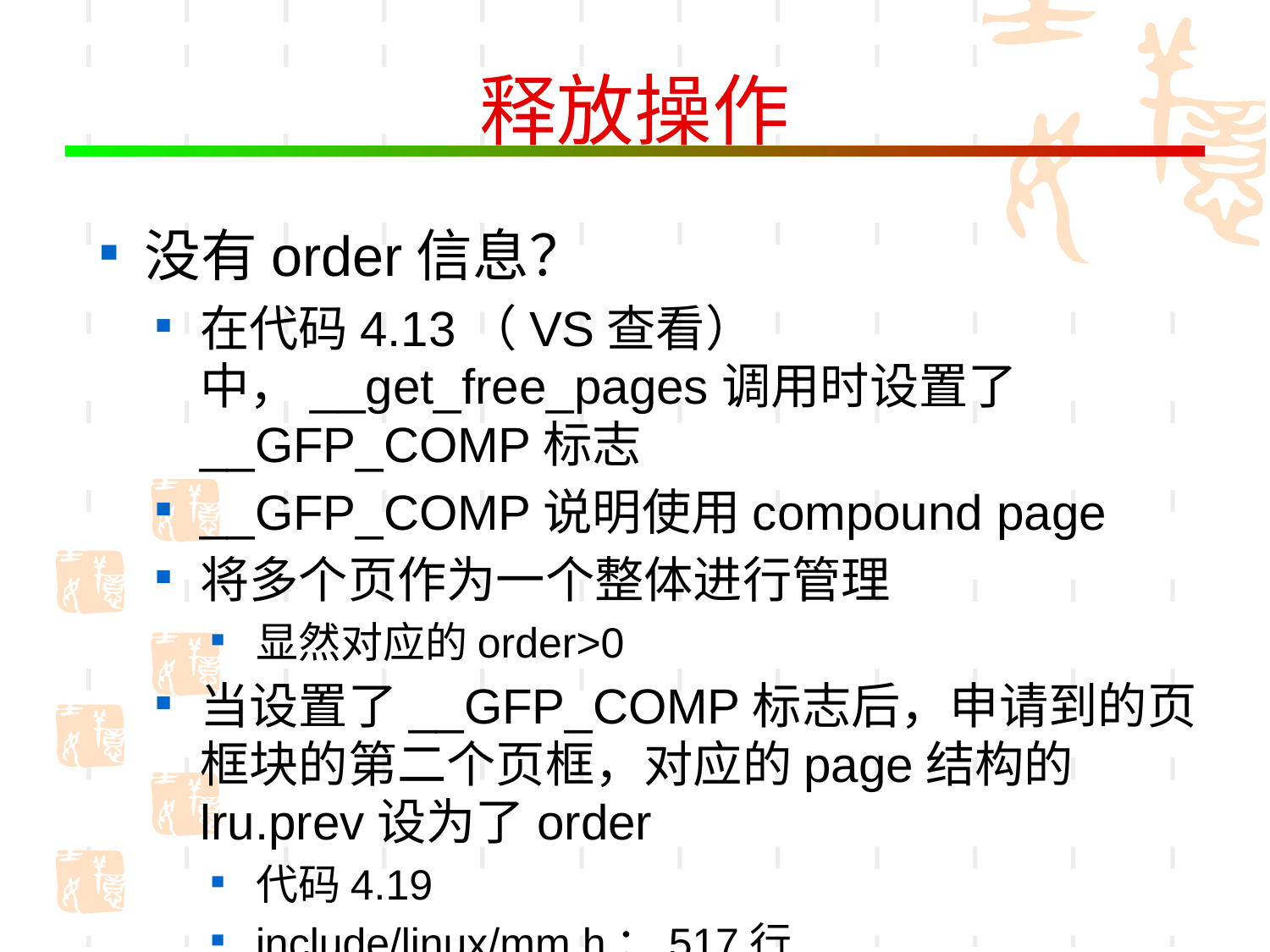

# 释放操作
没有order信息？
在代码4.13（VS查看）中，__get_free_pages调用时设置了__GFP_COMP标志
__GFP_COMP说明使用compound page
将多个页作为一个整体进行管理
显然对应的order>0
当设置了__GFP_COMP标志后，申请到的页框块的第二个页框，对应的page结构的lru.prev设为了order
代码4.19
include/linux/mm.h：517行